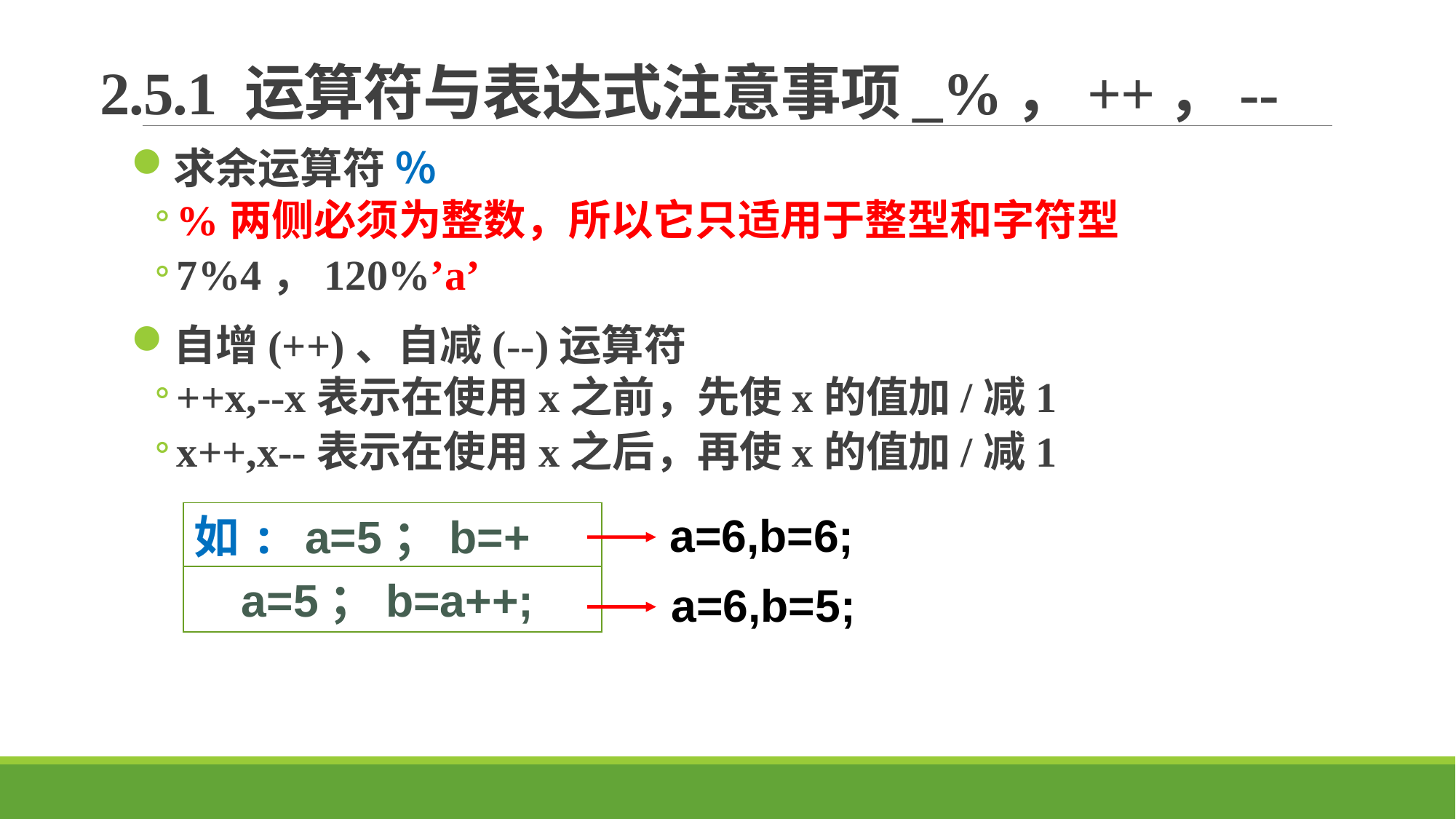

# 2.5.1 运算符与表达式注意事项_%，++，--
求余运算符 ％
%两侧必须为整数，所以它只适用于整型和字符型
7%4，120%’a’
自增(++)、自减(--)运算符
++x,--x表示在使用x之前，先使x的值加/减1
x++,x--表示在使用x之后，再使x的值加/减1

a=6,b=6;
如: a=5；b=++a;
    a=5；b=a++;

a=6,b=5;